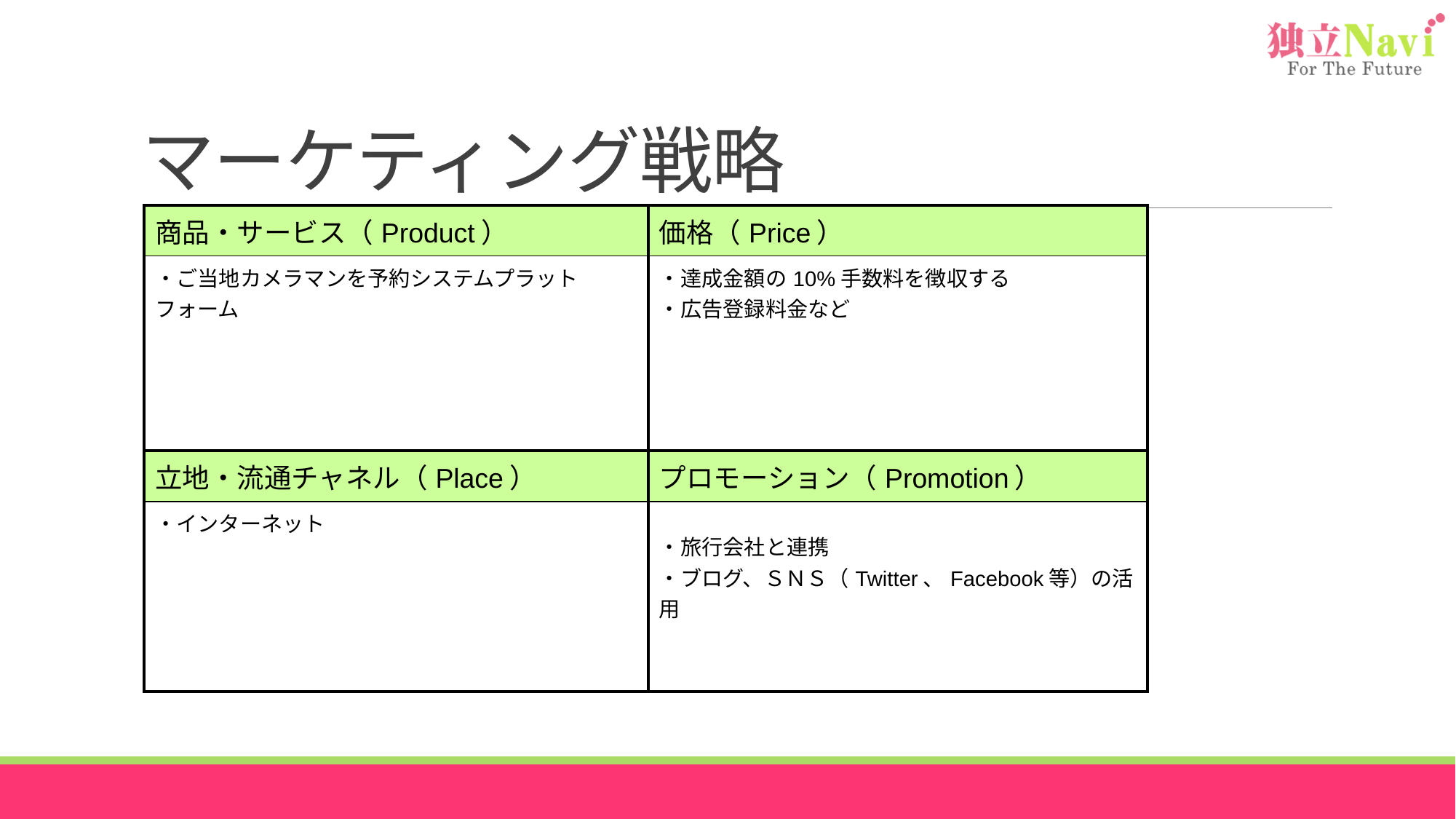

# マーケティング戦略
| 商品・サービス（Product） | 価格（Price） |
| --- | --- |
| ・ご当地カメラマンを予約システムプラットフォーム | ・達成金額の10%手数料を徴収する ・広告登録料金など |
| 立地・流通チャネル（Place） | プロモーション（Promotion） |
| ・インターネット | ・旅行会社と連携 ・ブログ、ＳＮＳ（Twitter、Facebook等）の活用 |